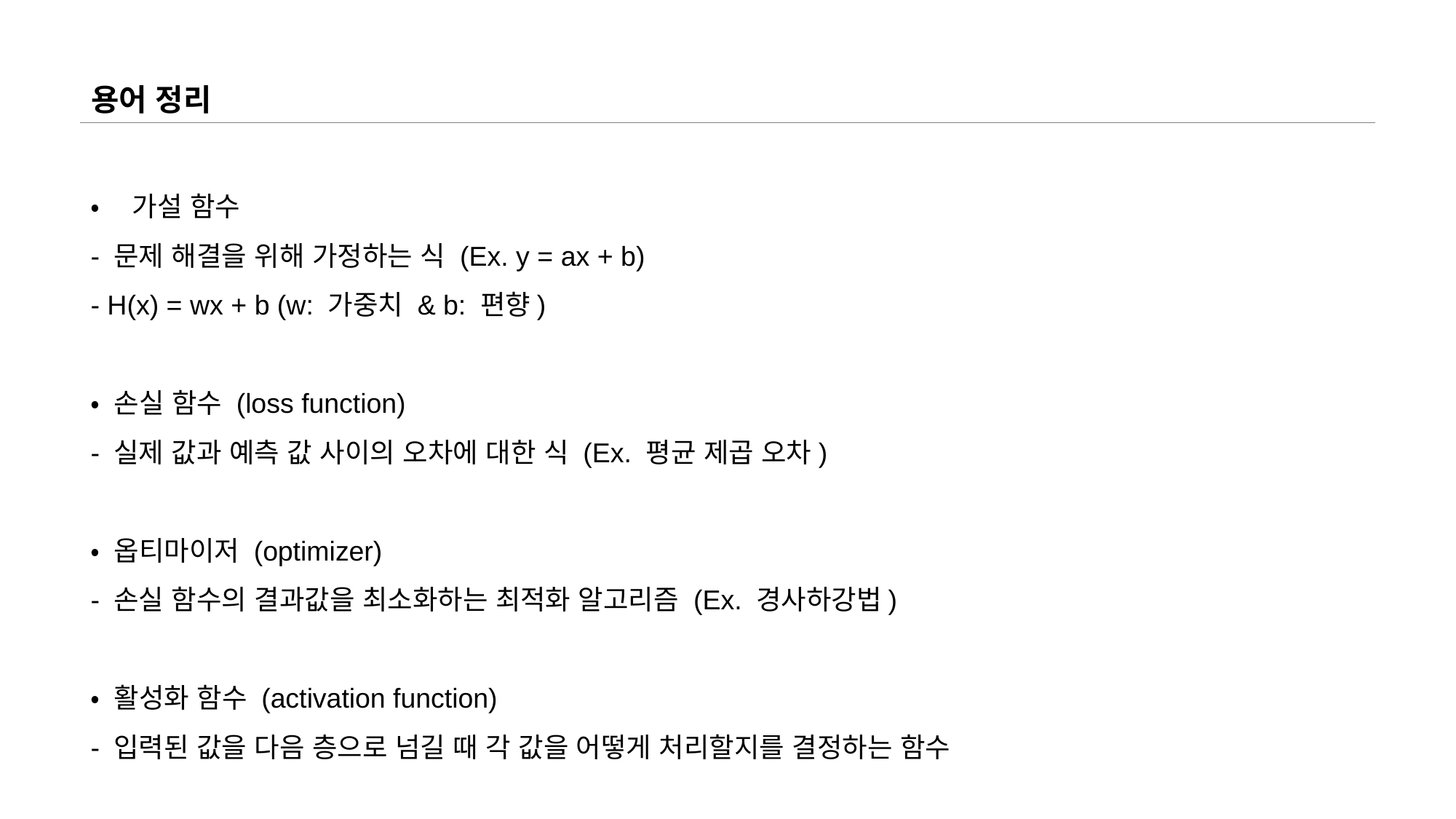

# 용어 정리
• 가설 함수
- 문제 해결을 위해 가정하는 식 (Ex. y = ax + b)
- H(x) = wx + b (w: 가중치 & b: 편향)

• 손실 함수 (loss function)
- 실제 값과 예측 값 사이의 오차에 대한 식 (Ex. 평균 제곱 오차)

• 옵티마이저 (optimizer)
- 손실 함수의 결과값을 최소화하는 최적화 알고리즘 (Ex. 경사하강법)

• 활성화 함수 (activation function)
- 입력된 값을 다음 층으로 넘길 때 각 값을 어떻게 처리할지를 결정하는 함수